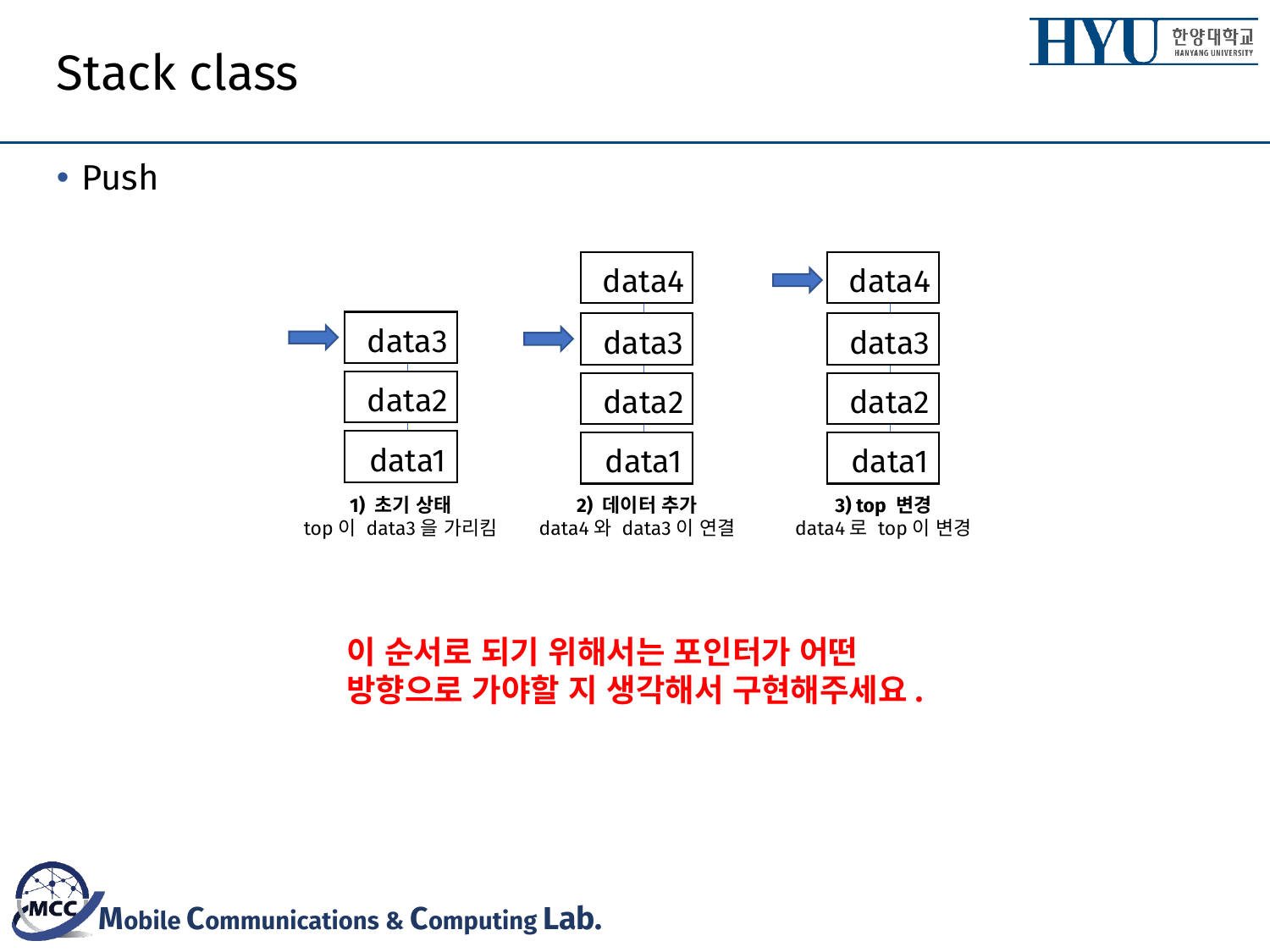

# Stack class

Push

data4
data4

data3
data3
data3

data2
data2
data2

data1
data1
data1
2) 데이터 추가
data4와 data3이 연결
3) top 변경
data4로 top이 변경
1) 초기 상태
top이 data3을 가리킴
이 순서로 되기 위해서는 포인터가 어떤
방향으로 가야할 지 생각해서 구현해주세요.